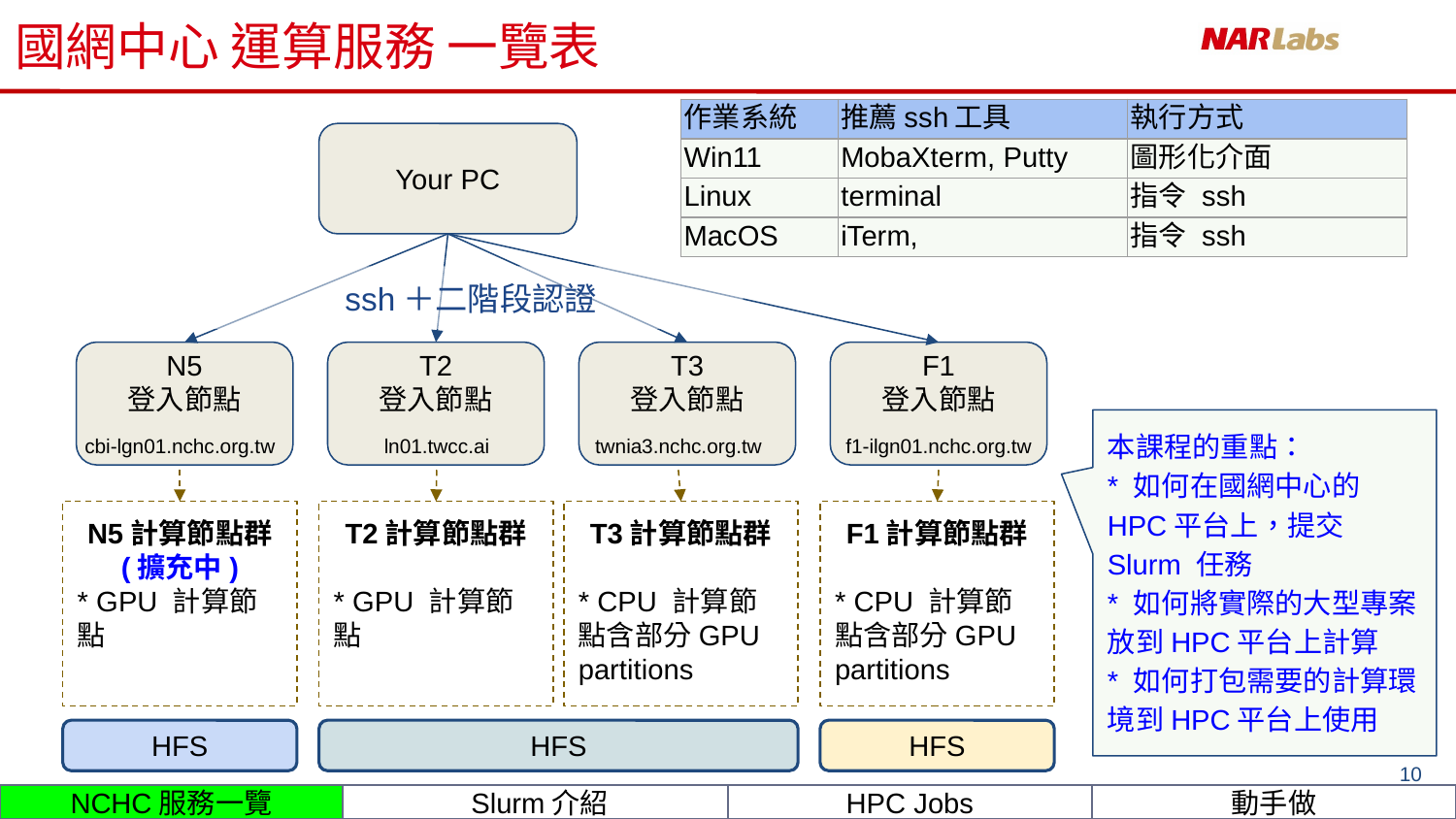

# 國網中心 運算服務 一覽表
| 作業系統 | 推薦ssh工具 | 執行方式 |
| --- | --- | --- |
| Win11 | MobaXterm, Putty | 圖形化介面 |
| Linux | terminal | 指令 ssh |
| MacOS | iTerm, | 指令 ssh |
Your PC
ssh＋二階段認證
N5
登入節點
T2
登入節點
T3
登入節點
F1
登入節點
本課程的重點：
* 如何在國網中心的HPC平台上，提交Slurm 任務
* 如何將實際的大型專案放到HPC平台上計算
* 如何打包需要的計算環境到HPC平台上使用
twnia3.nchc.org.tw
cbi-lgn01.nchc.org.tw
ln01.twcc.ai
f1-ilgn01.nchc.org.tw
N5計算節點群
(擴充中)
* GPU 計算節點
T2計算節點群

* GPU 計算節點
T3計算節點群

* CPU 計算節點含部分GPU partitions

F1計算節點群

* CPU 計算節點含部分GPU partitions
HFS
HFS
HFS
10
Slurm介紹
HPC Jobs
動手做
NCHC服務一覽